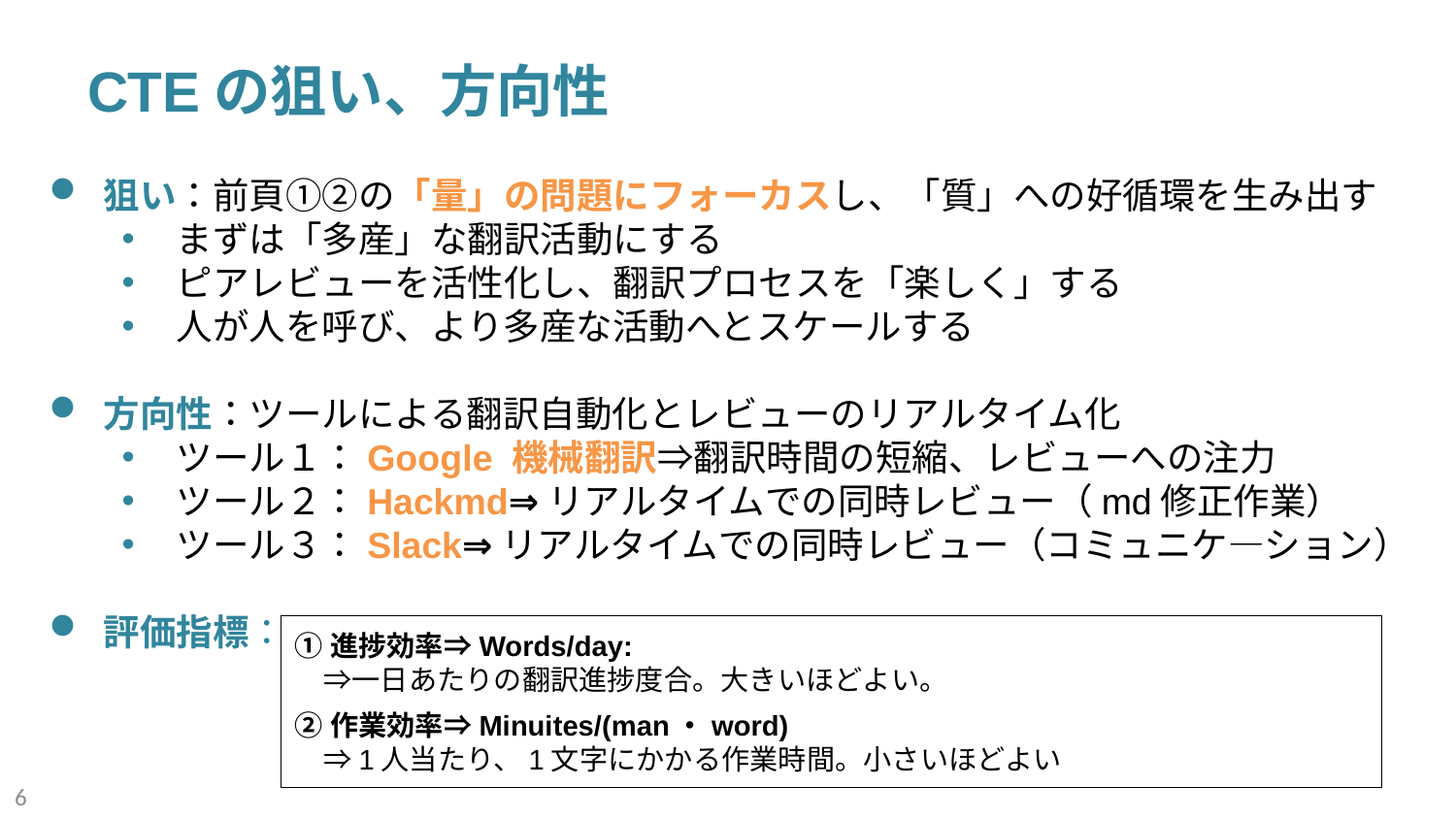

# CTEの狙い、方向性
狙い：前頁①②の「量」の問題にフォーカスし、「質」への好循環を生み出す
まずは「多産」な翻訳活動にする
ピアレビューを活性化し、翻訳プロセスを「楽しく」する
人が人を呼び、より多産な活動へとスケールする

方向性：ツールによる翻訳自動化とレビューのリアルタイム化
ツール１：Google 機械翻訳⇒翻訳時間の短縮、レビューへの注力
ツール２：Hackmd⇒リアルタイムでの同時レビュー（md修正作業）
ツール３：Slack⇒リアルタイムでの同時レビュー（コミュニケ―ション）

評価指標：

①進捗効率⇒Words/day:
　⇒一日あたりの翻訳進捗度合。大きいほどよい。
②作業効率⇒Minuites/(man・word)
　⇒1人当たり、1文字にかかる作業時間。小さいほどよい
6